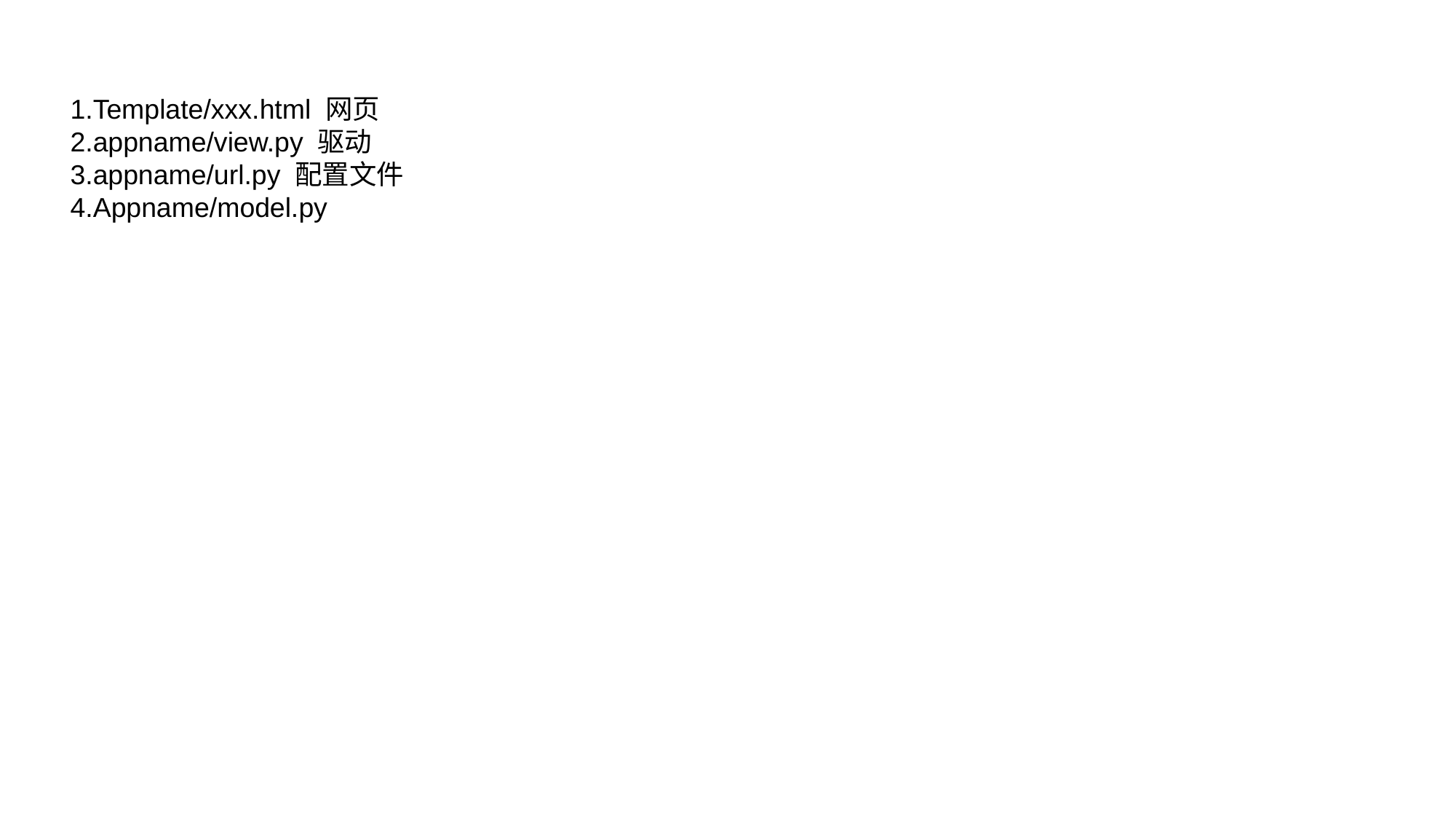

1.Template/xxx.html 网页
2.appname/view.py 驱动
3.appname/url.py 配置文件
4.Appname/model.py